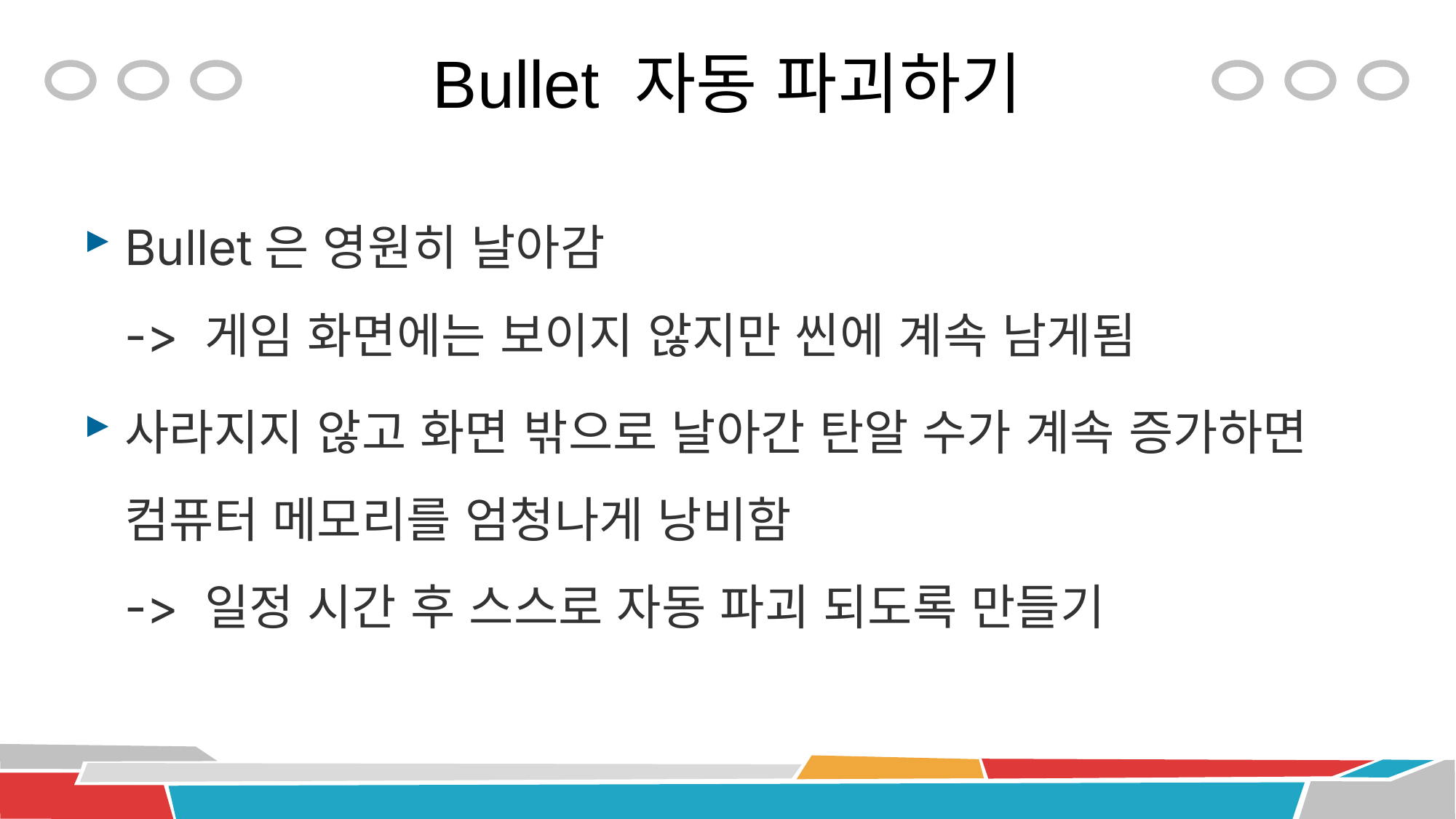

# Bullet 자동 파괴하기
Bullet은 영원히 날아감
-> 게임 화면에는 보이지 않지만 씬에 계속 남게됨
사라지지 않고 화면 밖으로 날아간 탄알 수가 계속 증가하면 컴퓨터 메모리를 엄청나게 낭비함
-> 일정 시간 후 스스로 자동 파괴 되도록 만들기